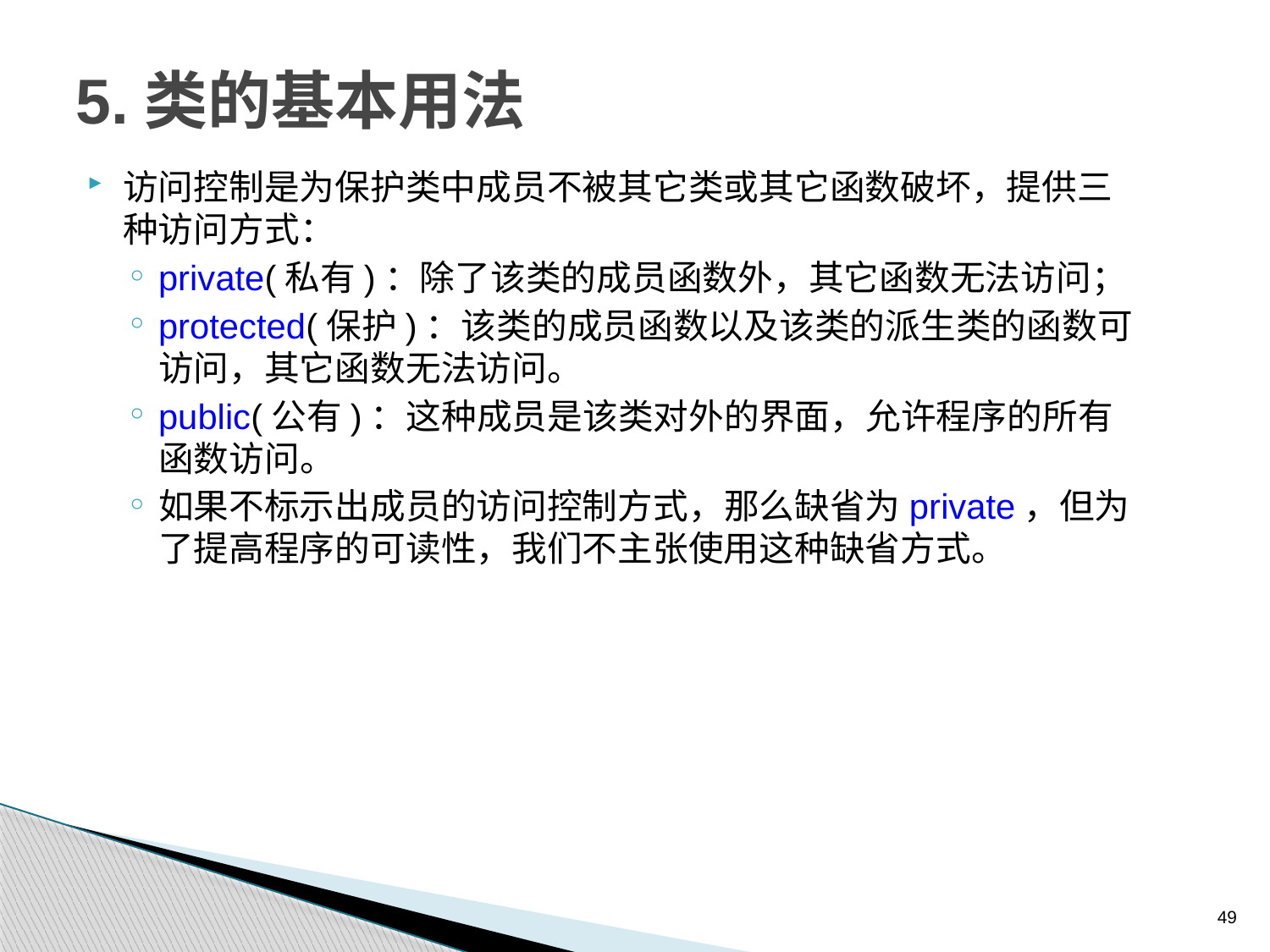

# 5.类的基本用法
访问控制是为保护类中成员不被其它类或其它函数破坏，提供三种访问方式：
private(私有)：除了该类的成员函数外，其它函数无法访问；
protected(保护)：该类的成员函数以及该类的派生类的函数可访问，其它函数无法访问。
public(公有)：这种成员是该类对外的界面，允许程序的所有函数访问。
如果不标示出成员的访问控制方式，那么缺省为private，但为了提高程序的可读性，我们不主张使用这种缺省方式。

49